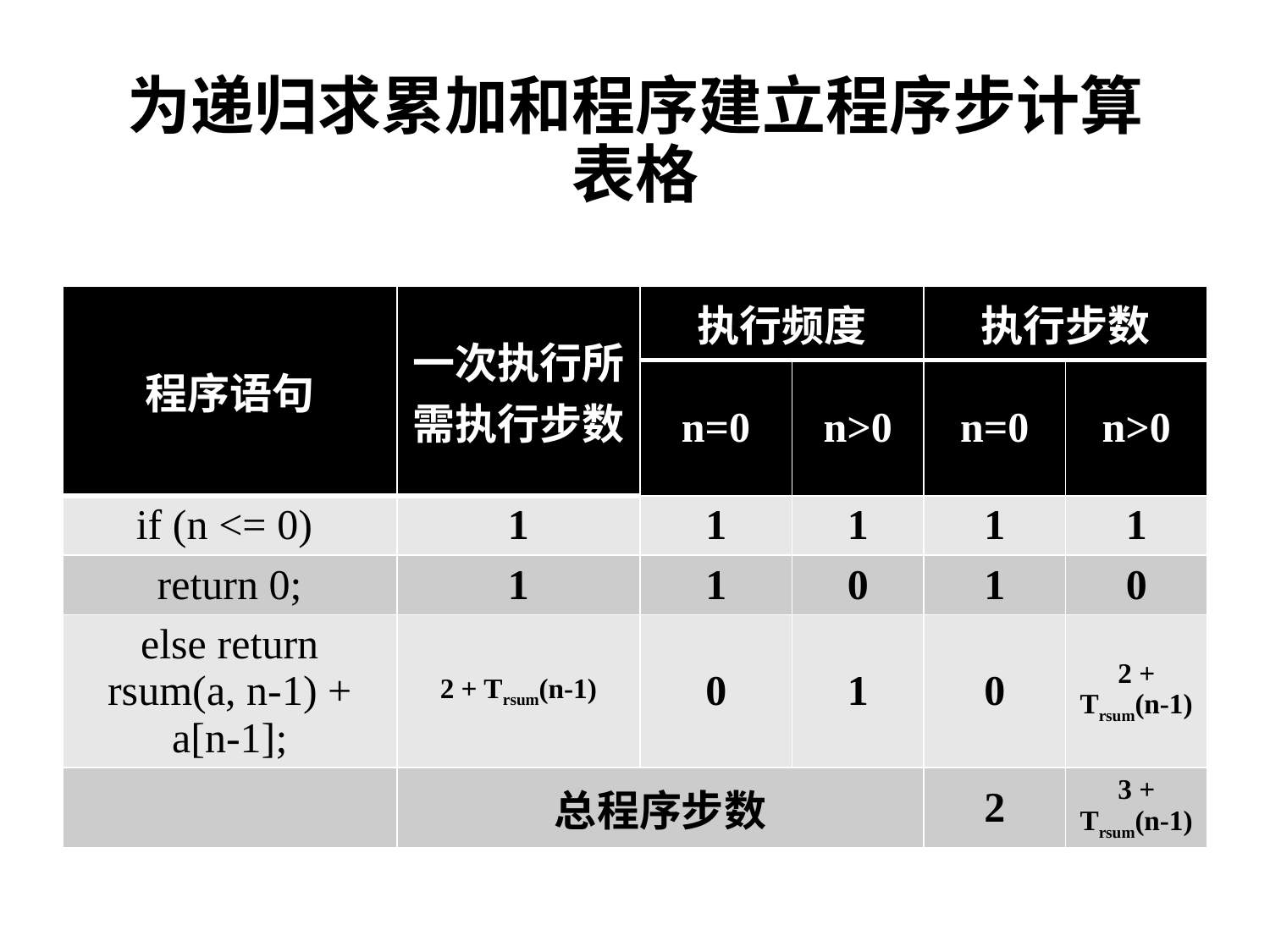

# 为递归求累加和程序建立程序步计算表格
| 程序语句 | 一次执行所需执行步数 | 执行频度 |  | 执行步数 |  |
| --- | --- | --- | --- | --- | --- |
|  |  | n=0 | n>0 | n=0 | n>0 |
| if (n <= 0) | 1 | 1 | 1 | 1 | 1 |
| return 0; | 1 | 1 | 0 | 1 | 0 |
| else return rsum(a, n-1) + a[n-1]; | 2 + Trsum(n-1) | 0 | 1 | 0 | 2 + Trsum(n-1) |
|  | 总程序步数 |  |  | 2 | 3 + Trsum(n-1) |